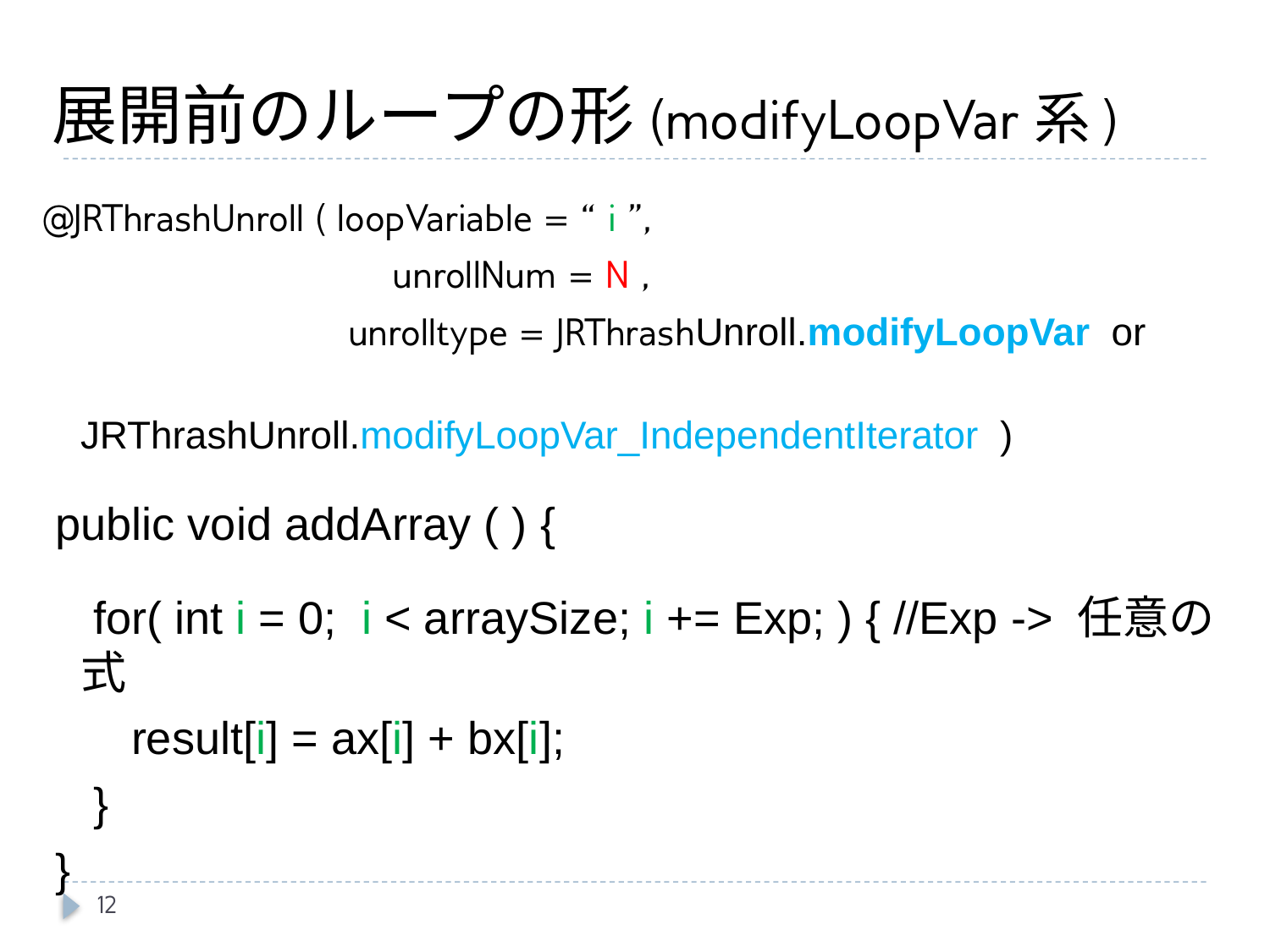

# 展開前のループの形(modifyLoopVar系)

@JRThrashUnroll ( loopVariable = “ i ”,
			     unrollNum = N ,
	                       unrolltype = JRThrashUnroll.modifyLoopVar  or
		                  JRThrashUnroll.modifyLoopVar_IndependentIterator  )

 public void addArray ( ) {

    for( int i = 0;  i < arraySize; i += Exp; ) { //Exp -> 任意の式
       result[i] = ax[i] + bx[i];
	 }
 }
12